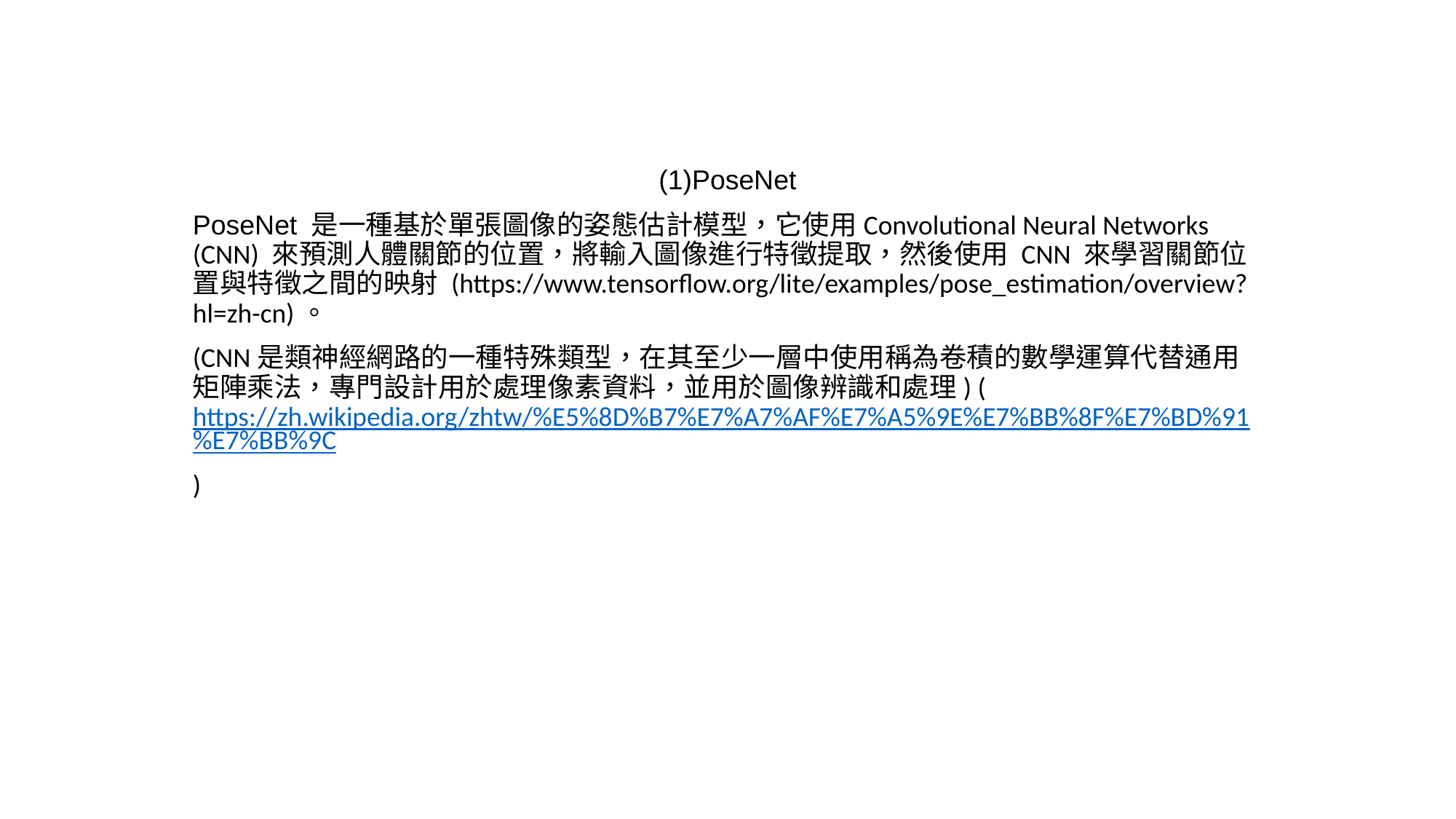

(1)PoseNet
PoseNet 是一種基於單張圖像的姿態估計模型，它使用Convolutional Neural Networks (CNN) 來預測人體關節的位置，將輸入圖像進行特徵提取，然後使用 CNN 來學習關節位置與特徵之間的映射 (https://www.tensorflow.org/lite/examples/pose_estimation/overview?hl=zh-cn)。
(CNN是類神經網路的一種特殊類型，在其至少一層中使用稱為卷積的數學運算代替通用矩陣乘法，專門設計用於處理像素資料，並用於圖像辨識和處理) (https://zh.wikipedia.org/zhtw/%E5%8D%B7%E7%A7%AF%E7%A5%9E%E7%BB%8F%E7%BD%91%E7%BB%9C
)